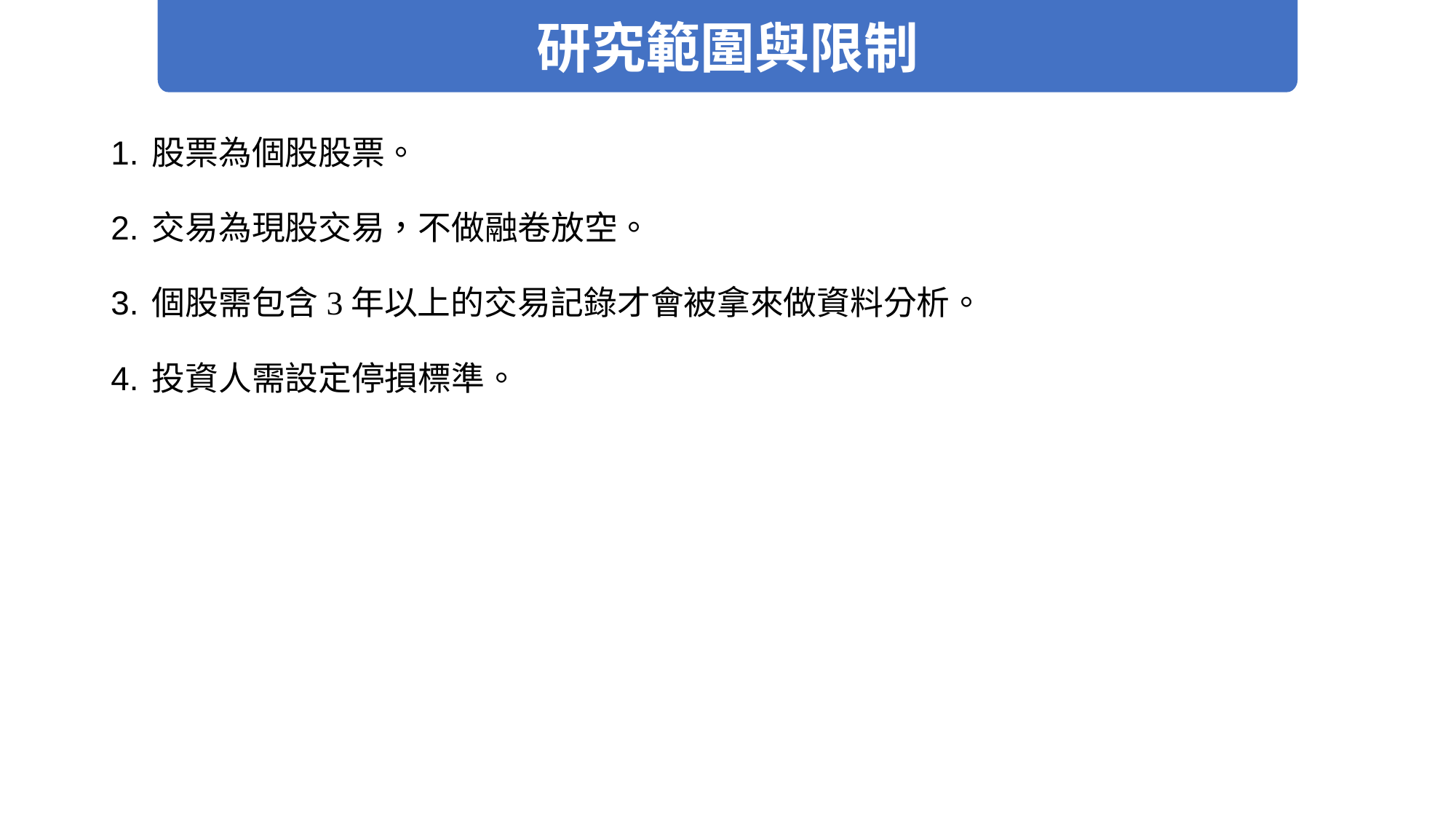

研究範圍與限制
股票為個股股票。
交易為現股交易，不做融卷放空。
個股需包含3年以上的交易記錄才會被拿來做資料分析。
投資人需設定停損標準。